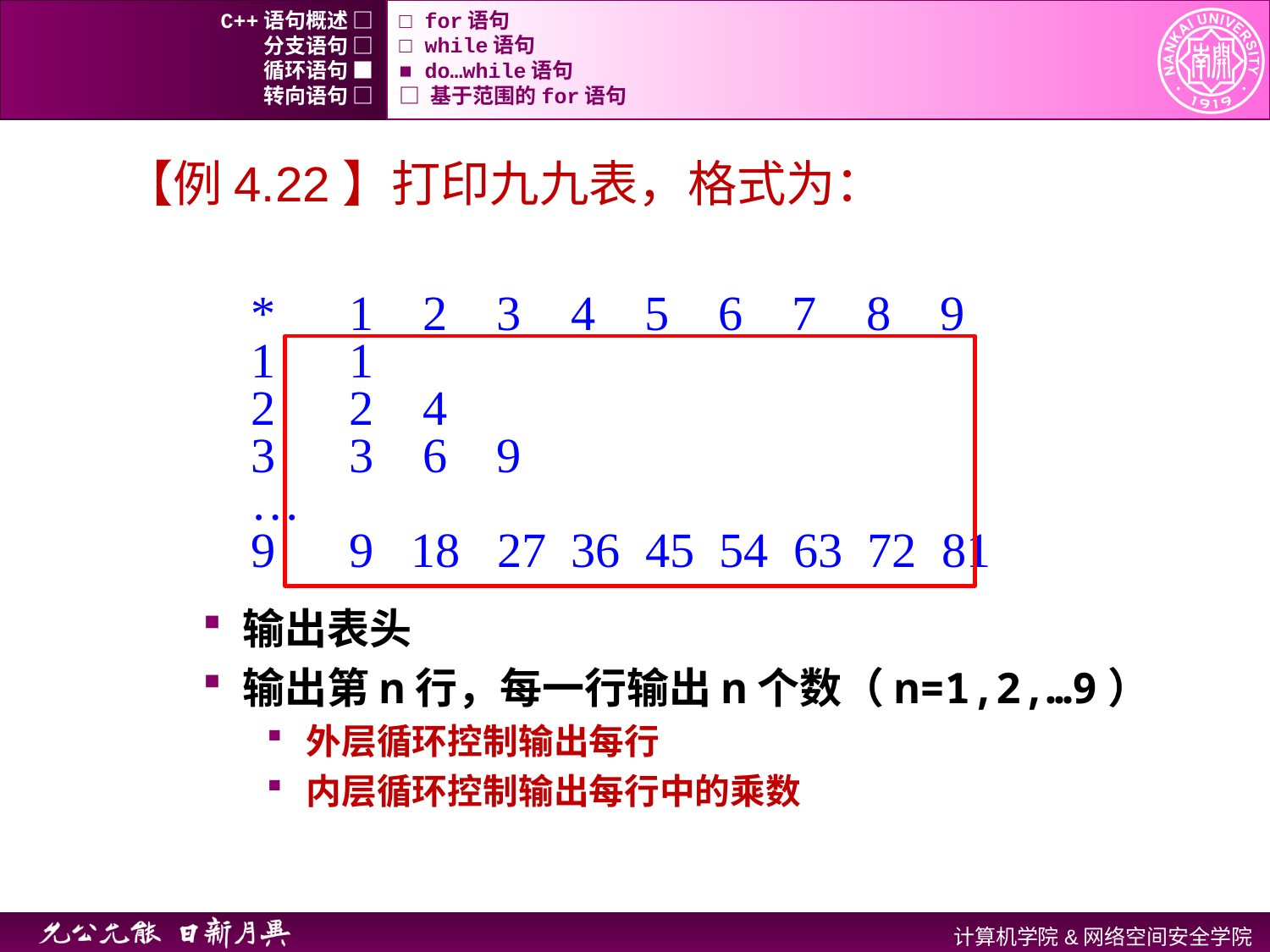

C++语句概述 □
□ for语句
分支语句 □
□ while语句
循环语句 ■
■ do…while语句
转向语句 □
□ 基于范围的for语句
【例4.22】打印九九表，格式为：

		*      1    2    3    4    5    6    7    8    9
		1      1
		2      2    4
		3      3    6    9
		…
		9      9   18   27  36  45  54  63  72  81

输出表头
输出第n行，每一行输出n个数（n=1,2,…9）
外层循环控制输出每行
内层循环控制输出每行中的乘数